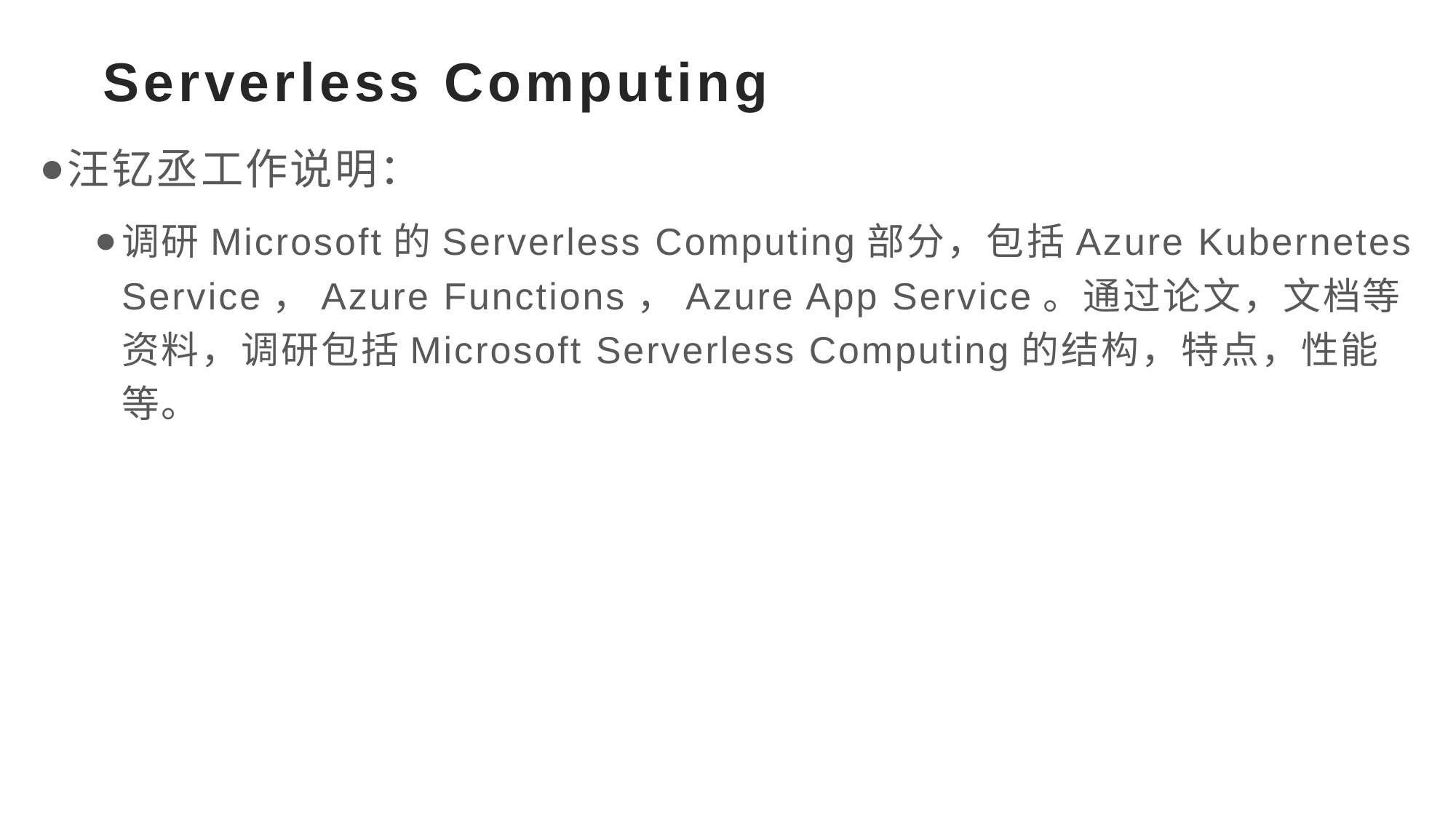

# Serverless Computing
汪钇丞工作说明：
调研Microsoft的Serverless Computing部分，包括Azure Kubernetes Service，Azure Functions，Azure App Service。通过论文，文档等资料，调研包括Microsoft Serverless Computing的结构，特点，性能等。